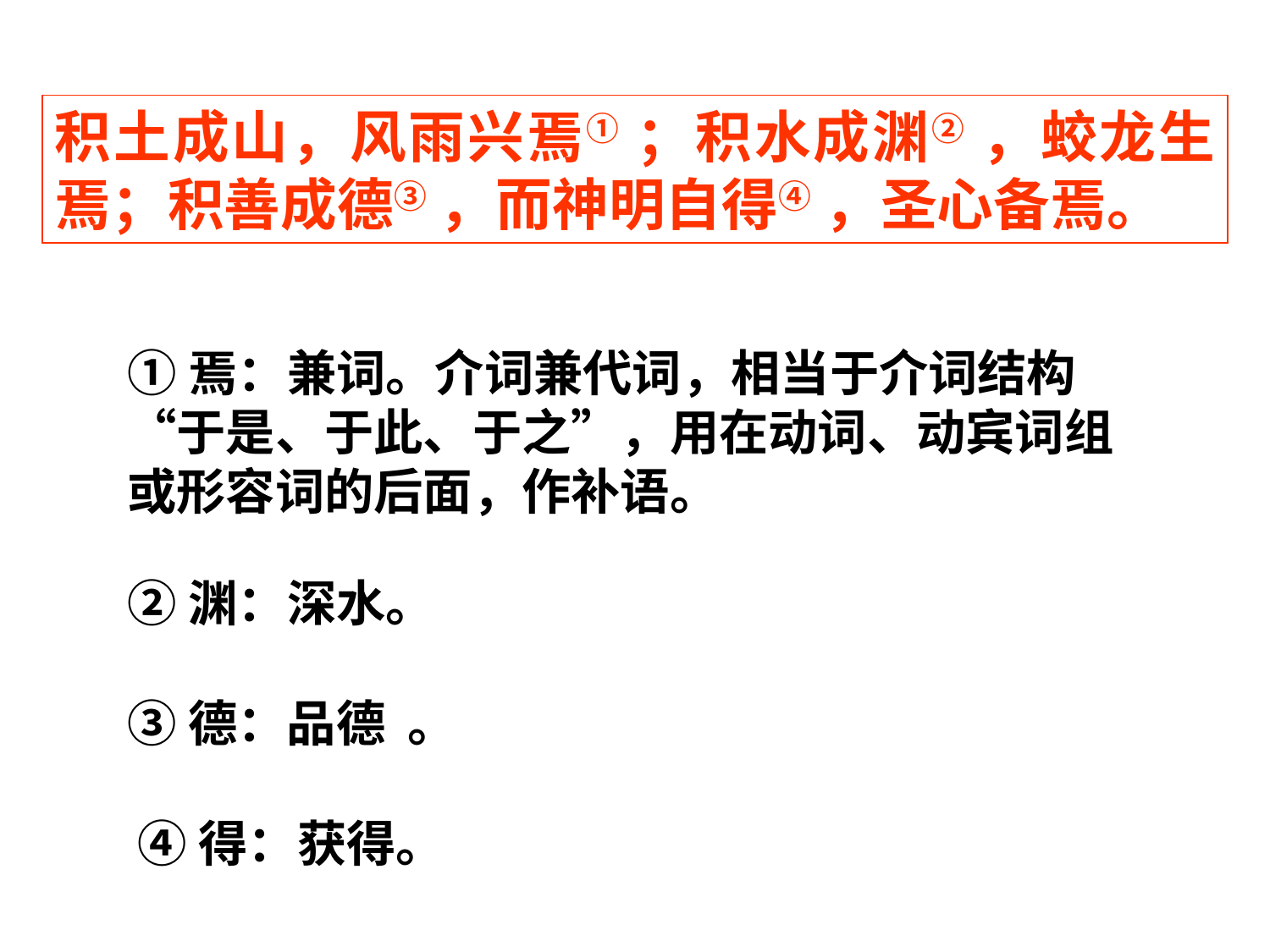

积土成山，风雨兴焉① ；积水成渊② ，蛟龙生焉；积善成德③ ，而神明自得④ ，圣心备焉。
①焉：兼词。介词兼代词，相当于介词结构“于是、于此、于之”，用在动词、动宾词组或形容词的后面，作补语。
②渊：深水。
③德：品德  。
④得：获得。